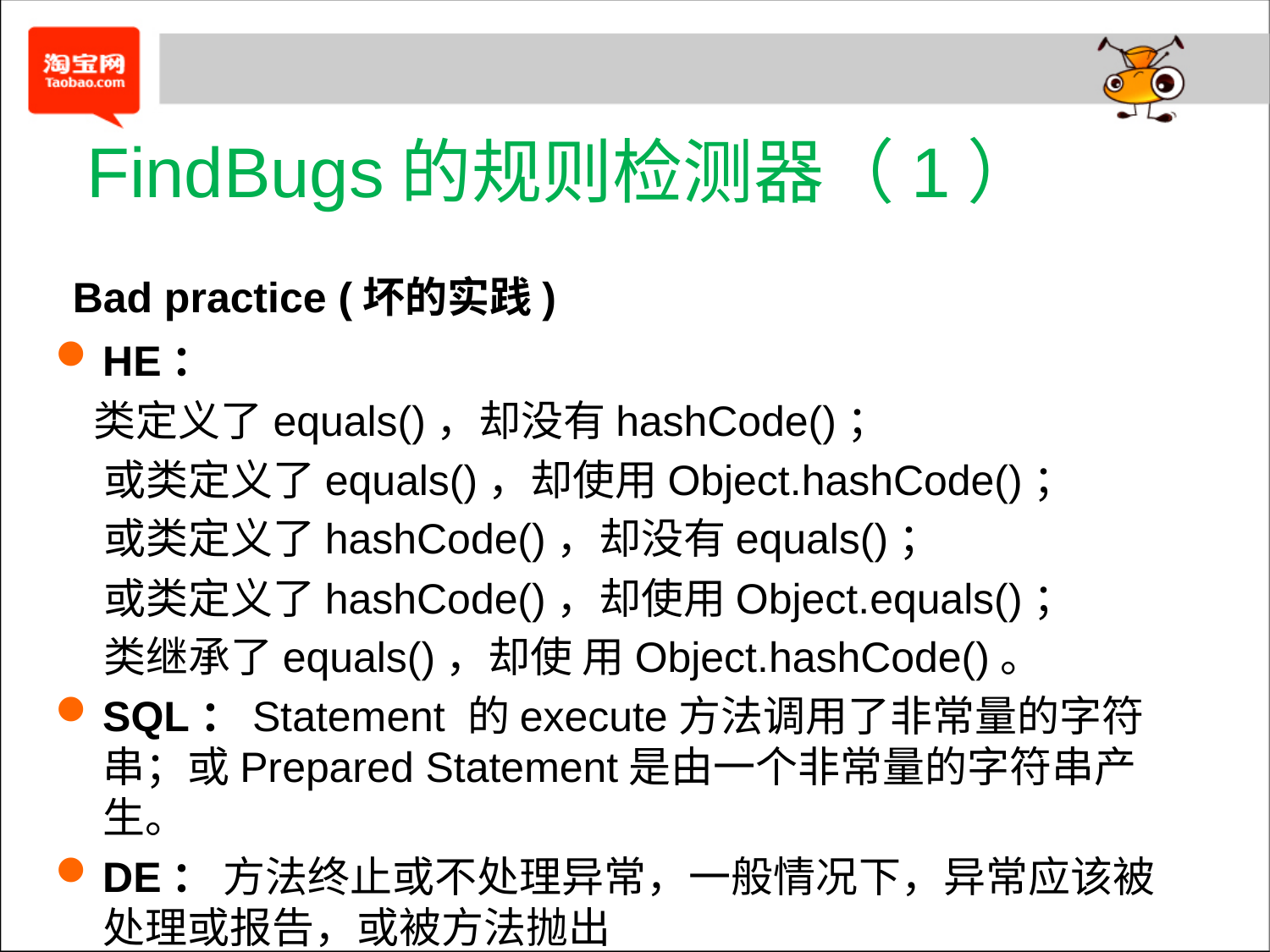

# FindBugs的规则检测器（1）
 Bad practice (坏的实践)
HE：
   类定义了equals()，却没有hashCode()；
    或类定义了equals()，却使用Object.hashCode()；
    或类定义了hashCode()，却没有equals()；
    或类定义了hashCode()，却使用Object.equals()；
    类继承了equals()，却使 用Object.hashCode()。
SQL：Statement 的execute方法调用了非常量的字符串；或Prepared Statement是由一个非常量的字符串产生。
DE： 方法终止或不处理异常，一般情况下，异常应该被处理或报告，或被方法抛出